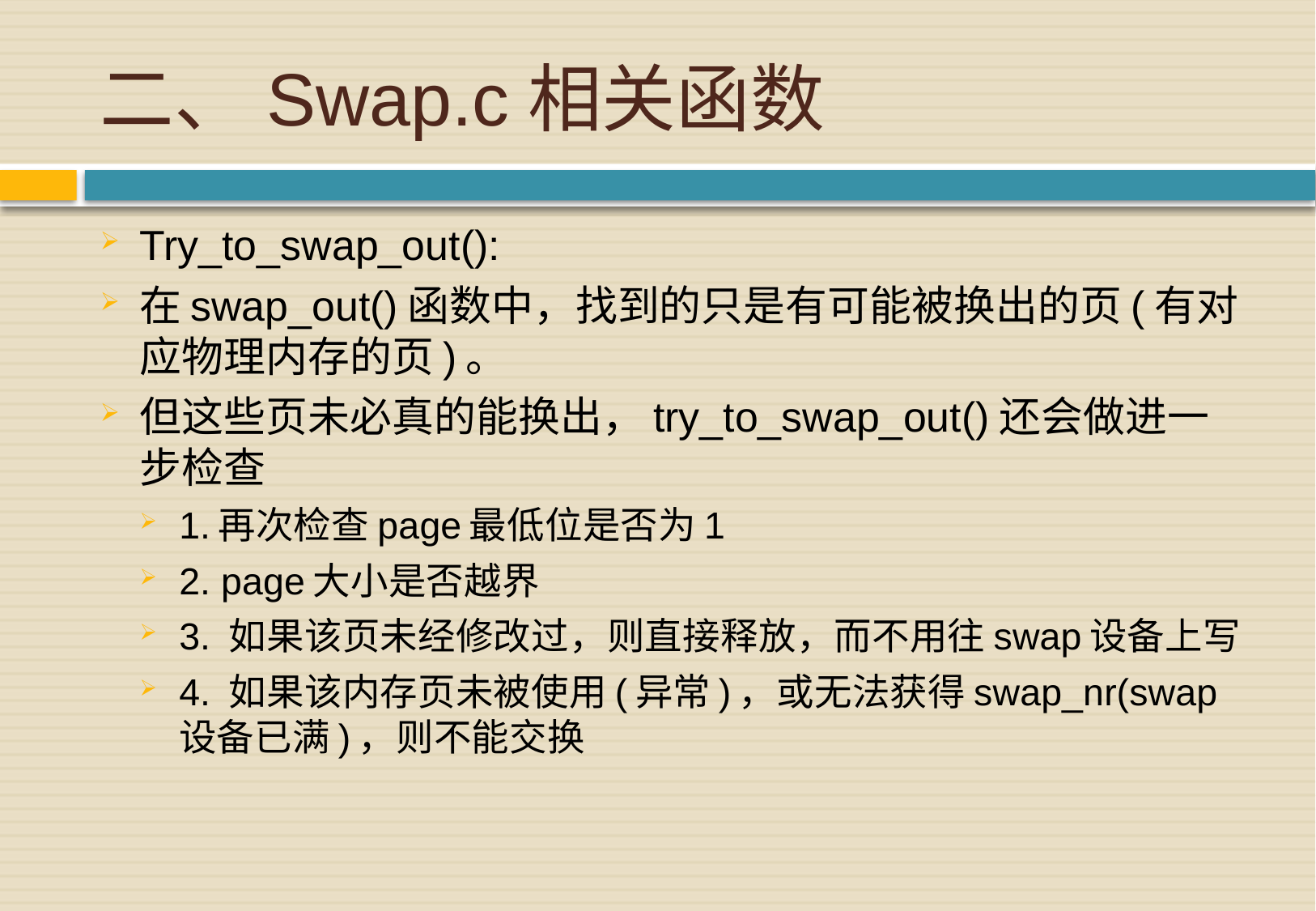

# 二、Swap.c相关函数
Try_to_swap_out():
在swap_out()函数中，找到的只是有可能被换出的页(有对应物理内存的页)。
但这些页未必真的能换出，try_to_swap_out()还会做进一步检查
1.再次检查page最低位是否为1
2. page大小是否越界
3. 如果该页未经修改过，则直接释放，而不用往swap设备上写
4. 如果该内存页未被使用(异常)，或无法获得swap_nr(swap设备已满)，则不能交换